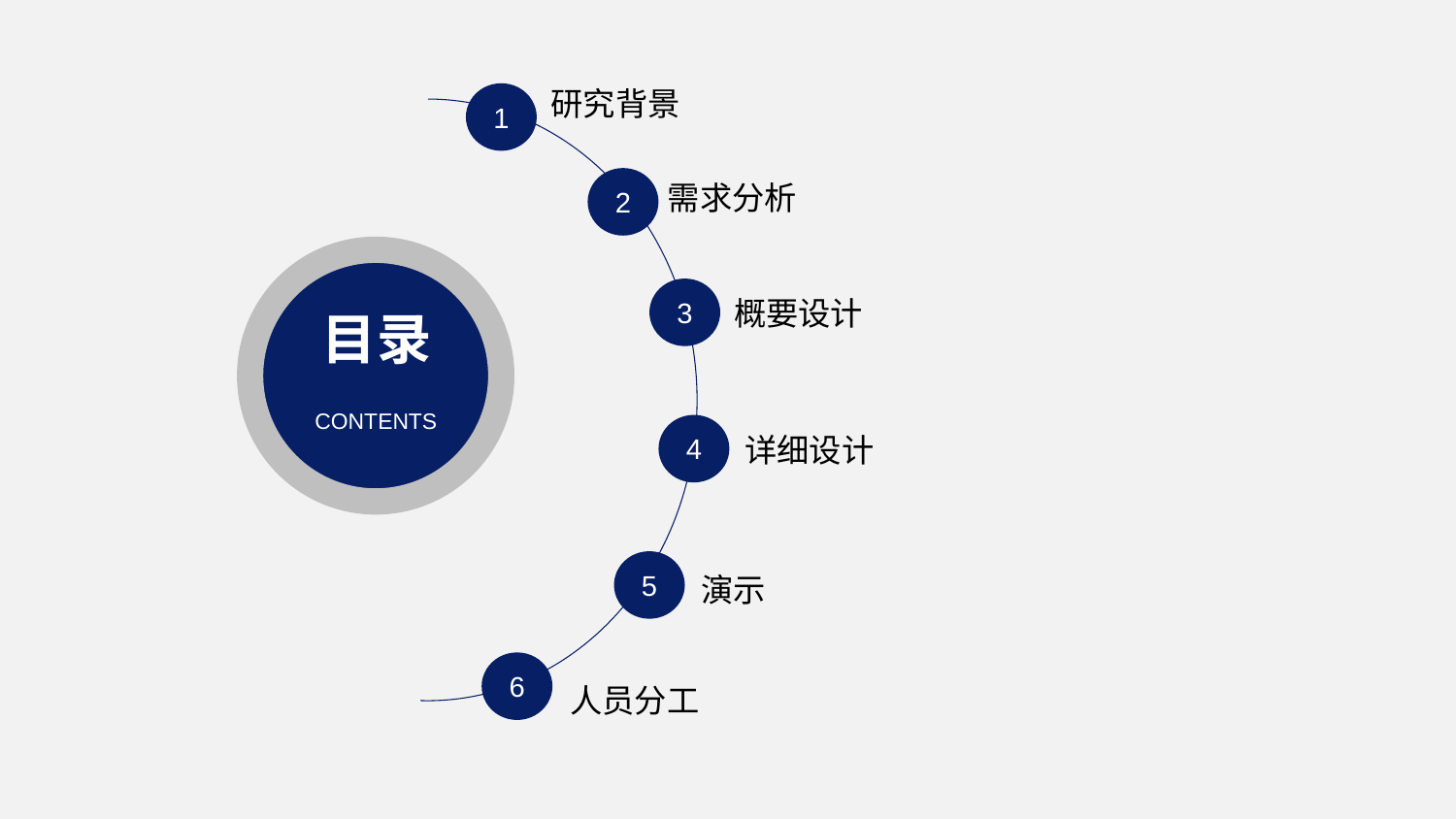

研究背景

1

需求分析

2

目录
CONTENTS
概要设计
3
详细设计

4
5
演示

6
人员分工